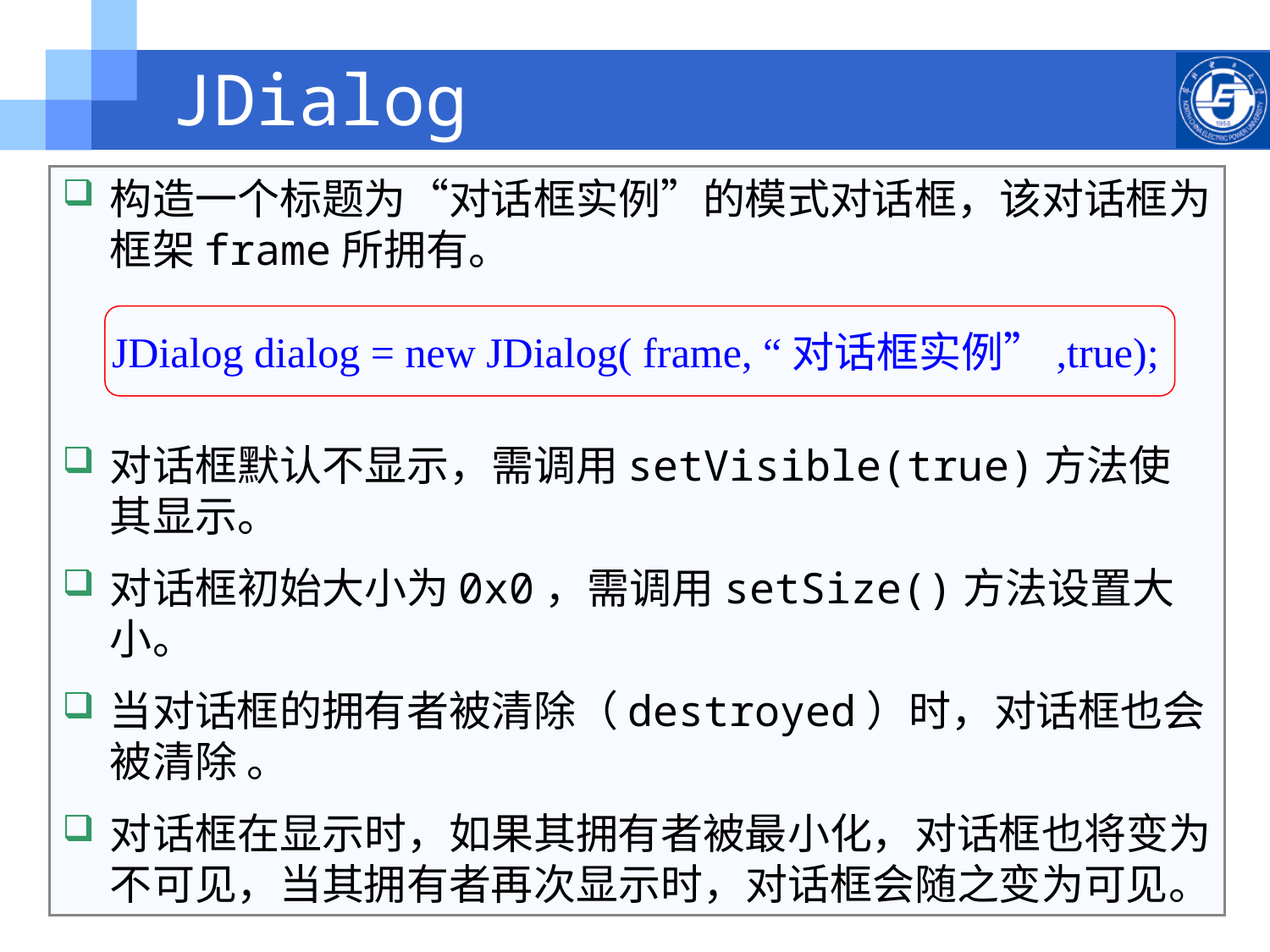

# JDialog
构造一个标题为“对话框实例”的模式对话框，该对话框为框架frame所拥有。

对话框默认不显示，需调用setVisible(true)方法使其显示。
对话框初始大小为0x0，需调用setSize()方法设置大小。
当对话框的拥有者被清除（destroyed）时，对话框也会被清除 。
对话框在显示时，如果其拥有者被最小化，对话框也将变为不可见，当其拥有者再次显示时，对话框会随之变为可见。
JDialog dialog = new JDialog( frame, “对话框实例”,true);